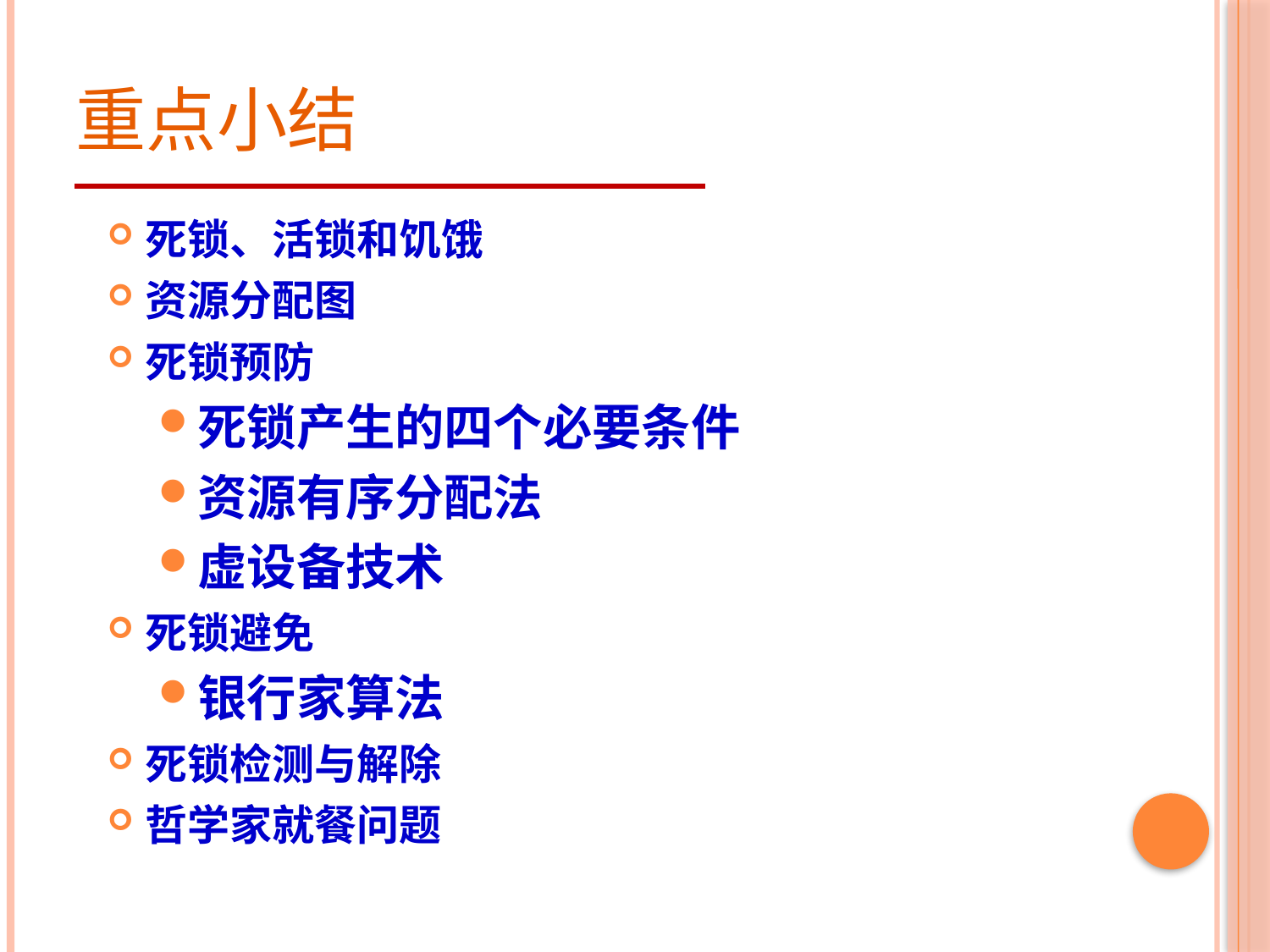

# 重点小结
死锁、活锁和饥饿
资源分配图
死锁预防
死锁产生的四个必要条件
资源有序分配法
虚设备技术
死锁避免
银行家算法
死锁检测与解除
哲学家就餐问题